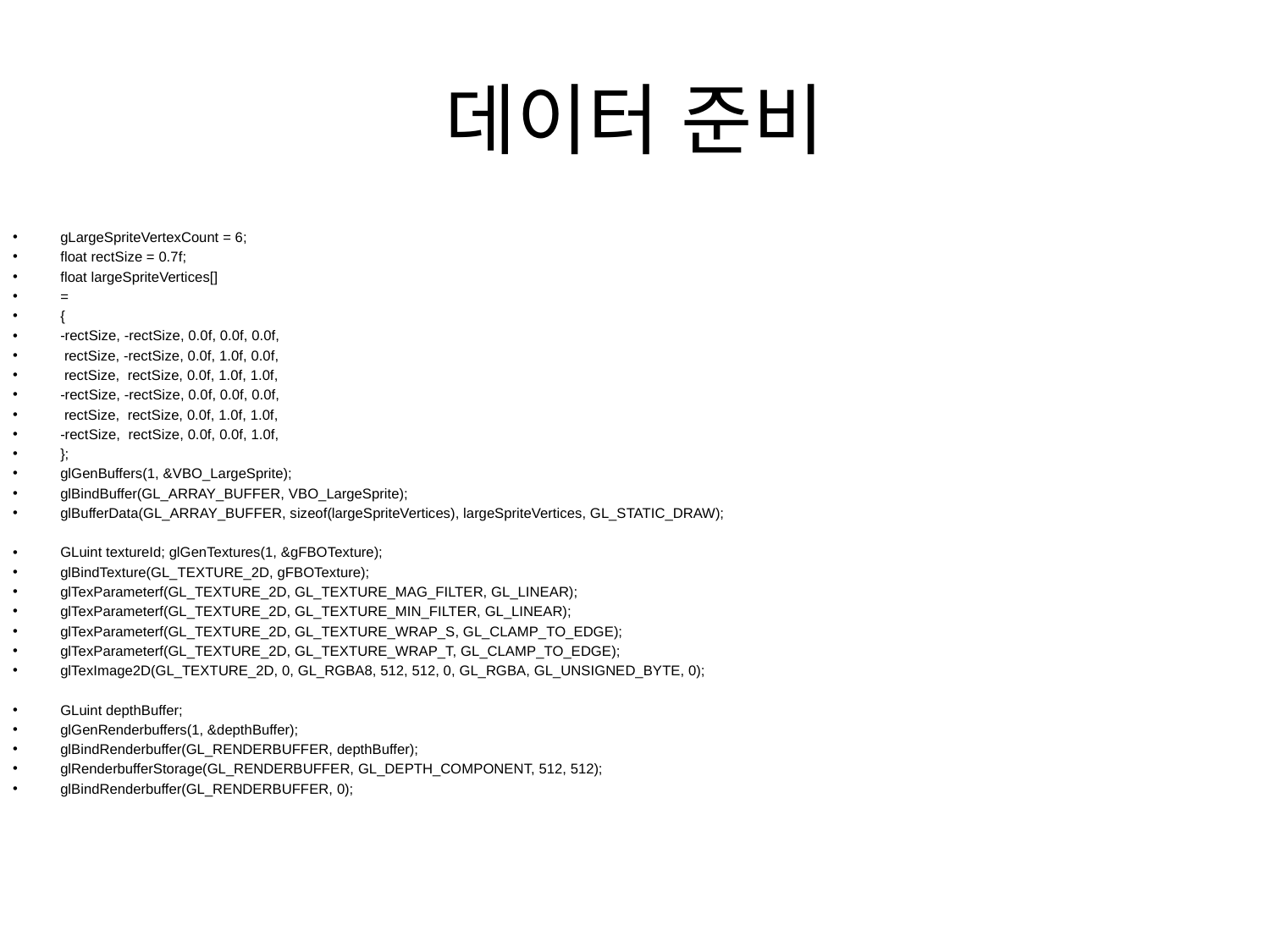

# 데이터 준비
gLargeSpriteVertexCount = 6;
float rectSize = 0.7f;
float largeSpriteVertices[]
=
{
-rectSize, -rectSize, 0.0f, 0.0f, 0.0f,
 rectSize, -rectSize, 0.0f, 1.0f, 0.0f,
 rectSize,  rectSize, 0.0f, 1.0f, 1.0f,
-rectSize, -rectSize, 0.0f, 0.0f, 0.0f,
 rectSize,  rectSize, 0.0f, 1.0f, 1.0f,
-rectSize,  rectSize, 0.0f, 0.0f, 1.0f,
};
glGenBuffers(1, &VBO_LargeSprite);
glBindBuffer(GL_ARRAY_BUFFER, VBO_LargeSprite);
glBufferData(GL_ARRAY_BUFFER, sizeof(largeSpriteVertices), largeSpriteVertices, GL_STATIC_DRAW);

GLuint textureId; glGenTextures(1, &gFBOTexture);
glBindTexture(GL_TEXTURE_2D, gFBOTexture);
glTexParameterf(GL_TEXTURE_2D, GL_TEXTURE_MAG_FILTER, GL_LINEAR);
glTexParameterf(GL_TEXTURE_2D, GL_TEXTURE_MIN_FILTER, GL_LINEAR);
glTexParameterf(GL_TEXTURE_2D, GL_TEXTURE_WRAP_S, GL_CLAMP_TO_EDGE);
glTexParameterf(GL_TEXTURE_2D, GL_TEXTURE_WRAP_T, GL_CLAMP_TO_EDGE);
glTexImage2D(GL_TEXTURE_2D, 0, GL_RGBA8, 512, 512, 0, GL_RGBA, GL_UNSIGNED_BYTE, 0);

GLuint depthBuffer;
glGenRenderbuffers(1, &depthBuffer);
glBindRenderbuffer(GL_RENDERBUFFER, depthBuffer);
glRenderbufferStorage(GL_RENDERBUFFER, GL_DEPTH_COMPONENT, 512, 512);
glBindRenderbuffer(GL_RENDERBUFFER, 0);